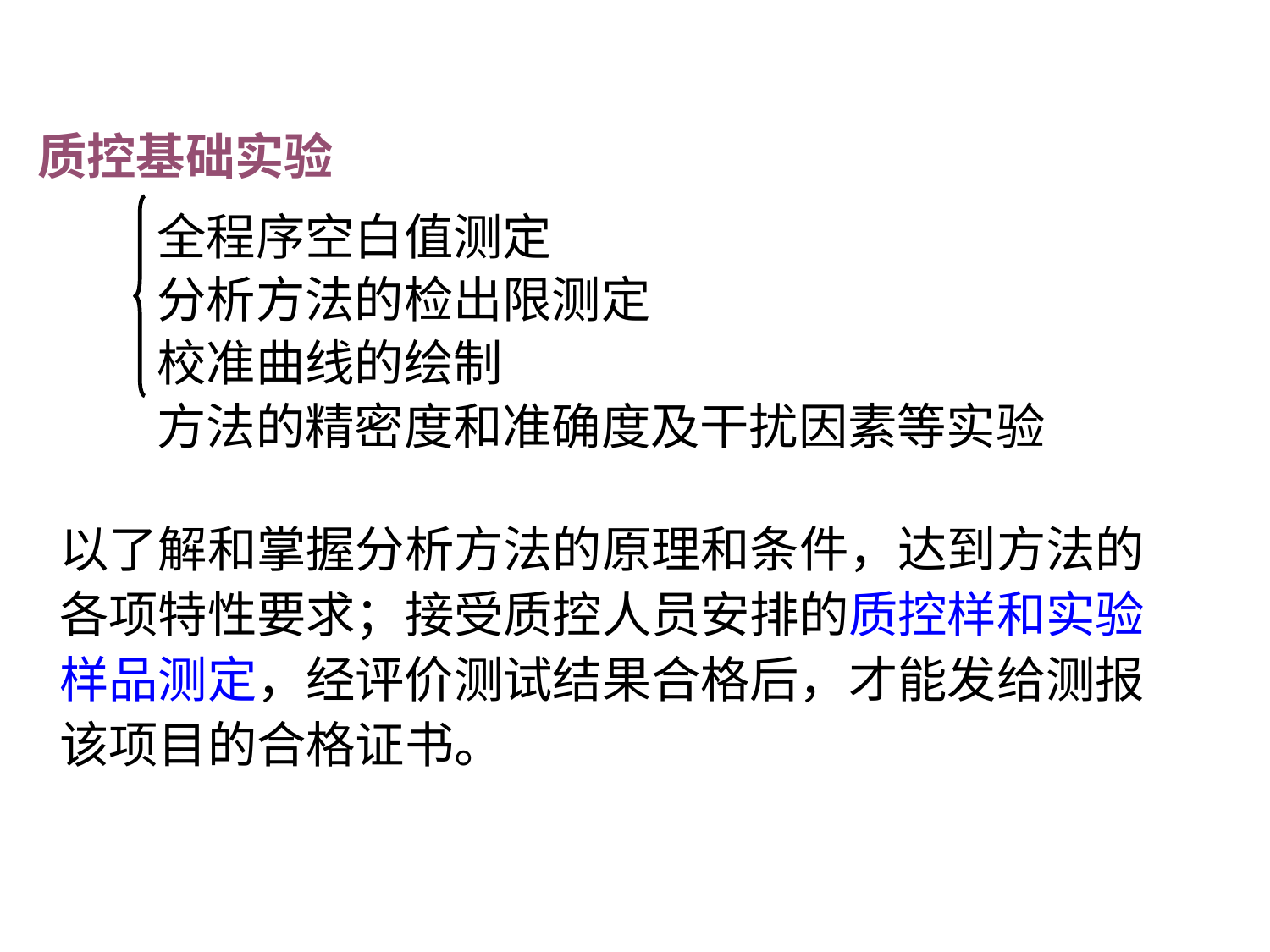

质控基础实验

全程序空白值测定
分析方法的检出限测定
校准曲线的绘制
方法的精密度和准确度及干扰因素等实验
以了解和掌握分析方法的原理和条件，达到方法的各项特性要求；接受质控人员安排的质控样和实验样品测定，经评价测试结果合格后，才能发给测报该项目的合格证书。